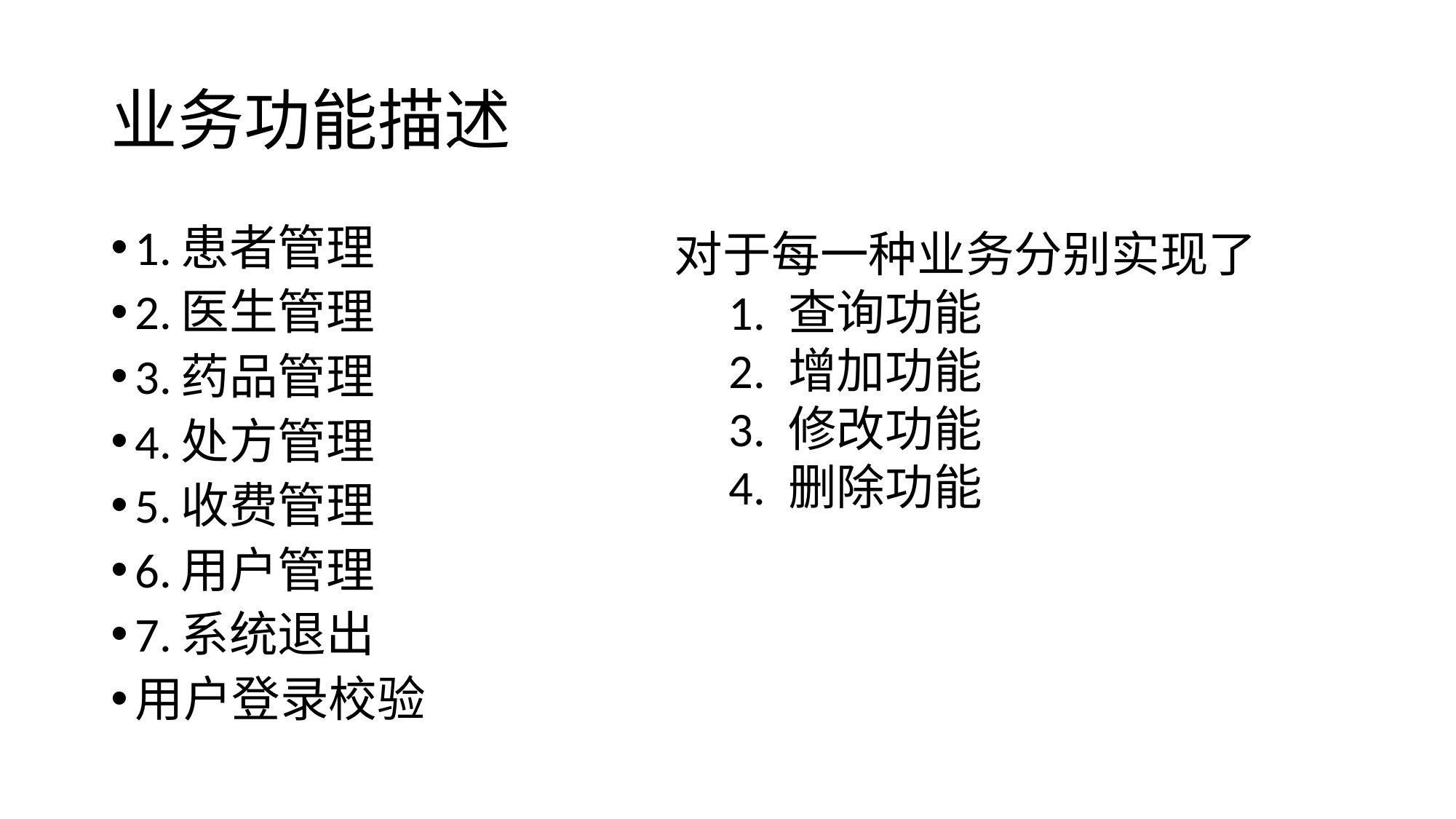

# 业务功能描述
1.患者管理
2.医生管理
3.药品管理
4.处方管理
5.收费管理
6.用户管理
7.系统退出
用户登录校验

对于每一种业务分别实现了
1. 查询功能
2. 增加功能
3. 修改功能
4. 删除功能